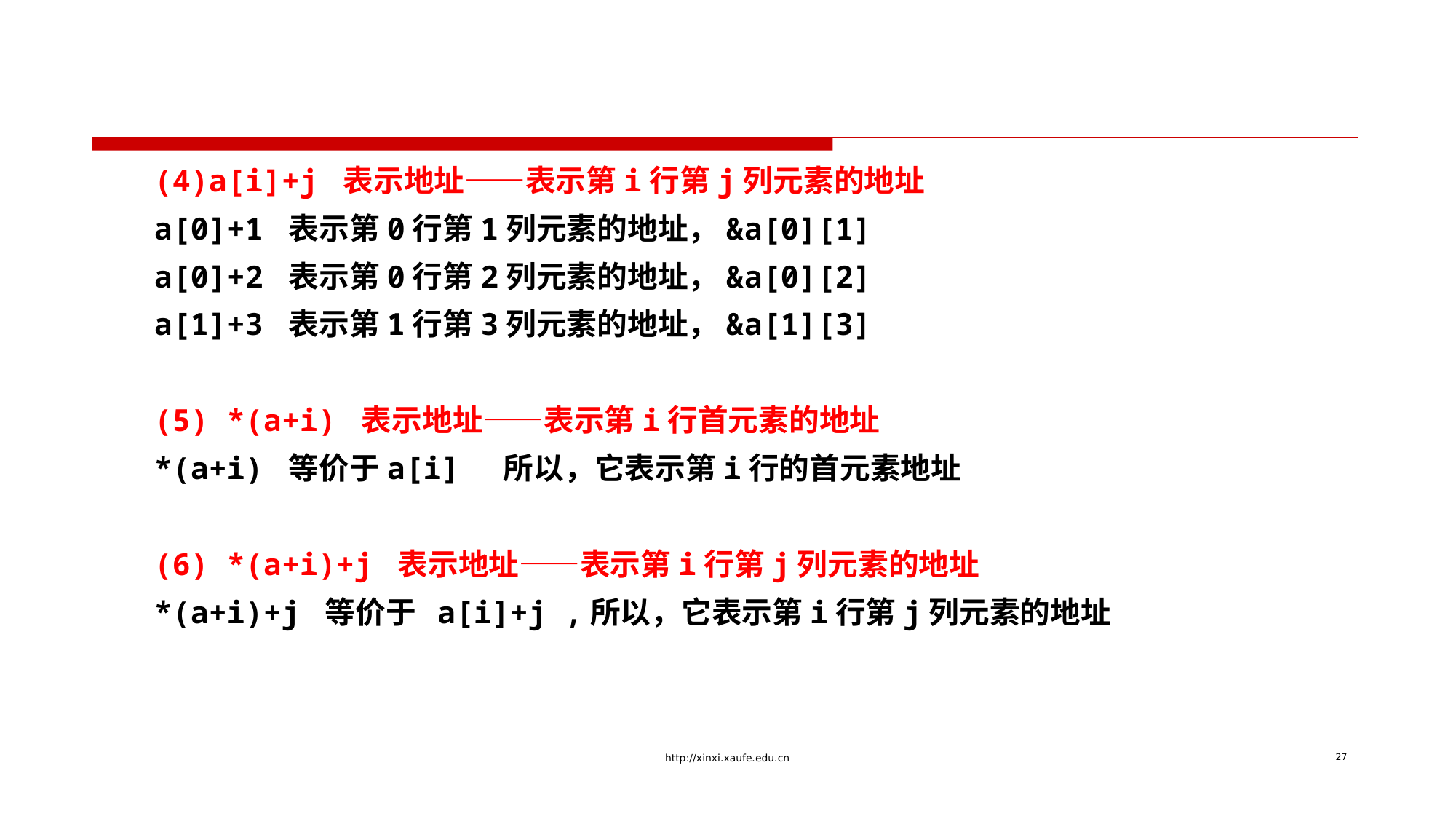

(4)a[i]+j 表示地址——表示第i行第j列元素的地址
a[0]+1 表示第0行第1列元素的地址，&a[0][1]
a[0]+2 表示第0行第2列元素的地址，&a[0][2]
a[1]+3 表示第1行第3列元素的地址，&a[1][3]

(5) *(a+i) 表示地址——表示第i行首元素的地址
*(a+i) 等价于a[i]  所以，它表示第i行的首元素地址

(6) *(a+i)+j 表示地址——表示第i行第j列元素的地址
*(a+i)+j 等价于  a[i]+j ,所以，它表示第i行第j列元素的地址
http://xinxi.xaufe.edu.cn
27